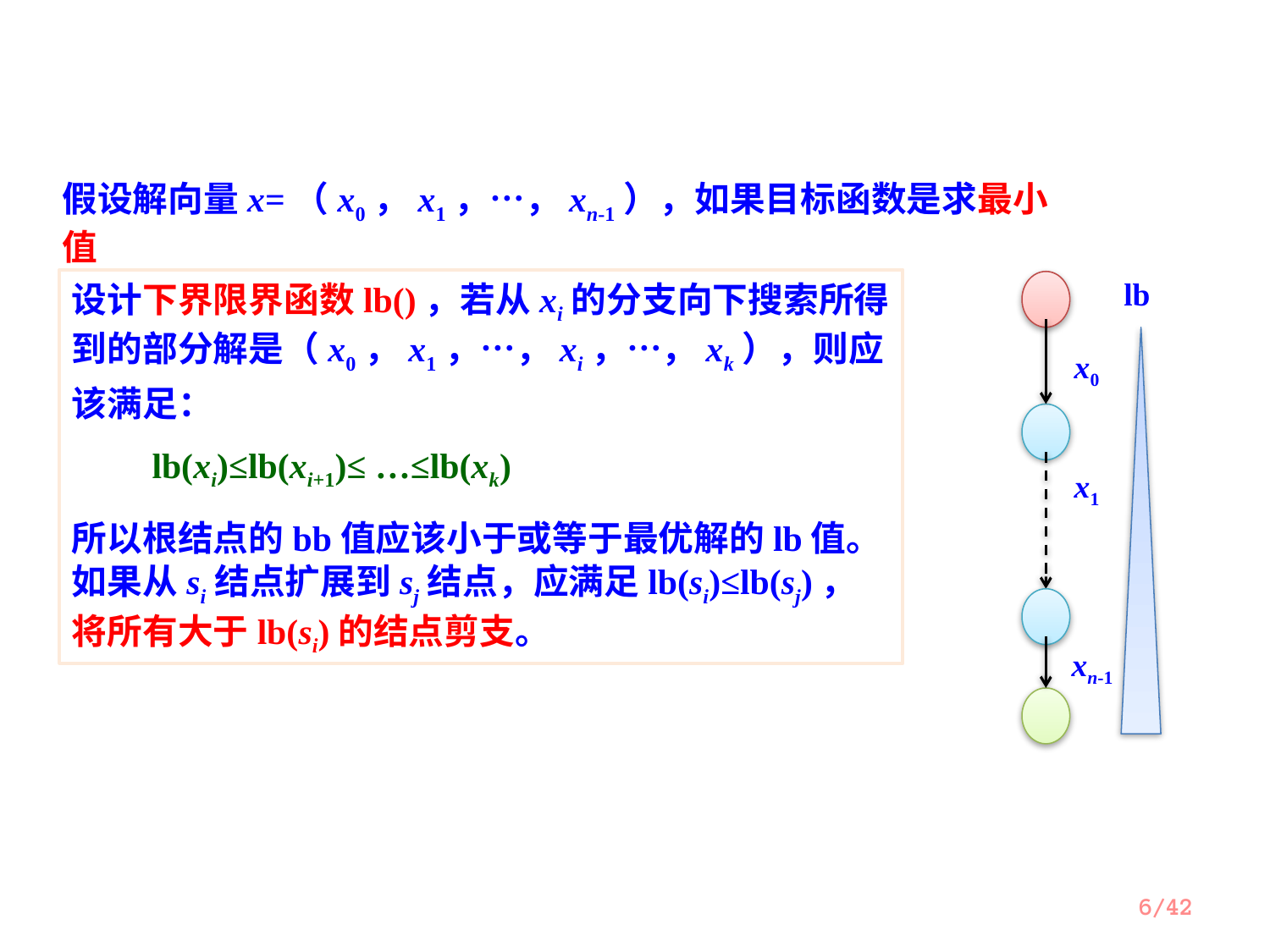

假设解向量x=（x0，x1，…，xn-1），如果目标函数是求最小值
lb
设计下界限界函数lb()，若从xi的分支向下搜索所得到的部分解是（x0，x1，…，xi，…，xk），则应该满足：
         lb(xi)≤lb(xi+1)≤ …≤lb(xk)
所以根结点的bb值应该小于或等于最优解的lb值。如果从si结点扩展到sj结点，应满足lb(si)≤lb(sj)，将所有大于lb(si)的结点剪支。

x0

x1

xn-1

6/42